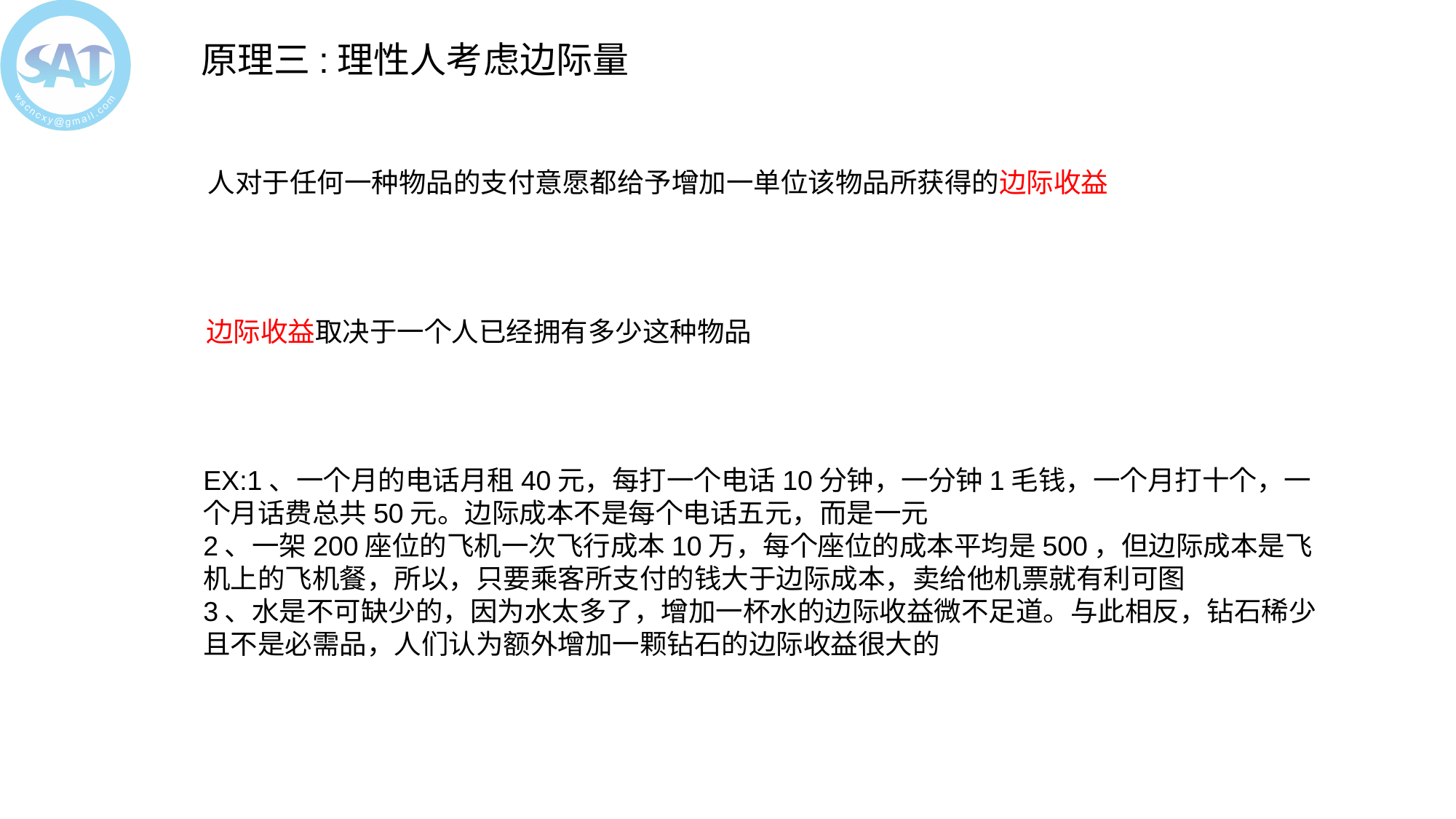

原理三:理性人考虑边际量
人对于任何一种物品的支付意愿都给予增加一单位该物品所获得的边际收益
边际收益取决于一个人已经拥有多少这种物品
EX:1、一个月的电话月租40元，每打一个电话10分钟，一分钟1毛钱，一个月打十个，一个月话费总共50元。边际成本不是每个电话五元，而是一元
2、一架200座位的飞机一次飞行成本10万，每个座位的成本平均是500，但边际成本是飞机上的飞机餐，所以，只要乘客所支付的钱大于边际成本，卖给他机票就有利可图
3、水是不可缺少的，因为水太多了，增加一杯水的边际收益微不足道。与此相反，钻石稀少且不是必需品，人们认为额外增加一颗钻石的边际收益很大的